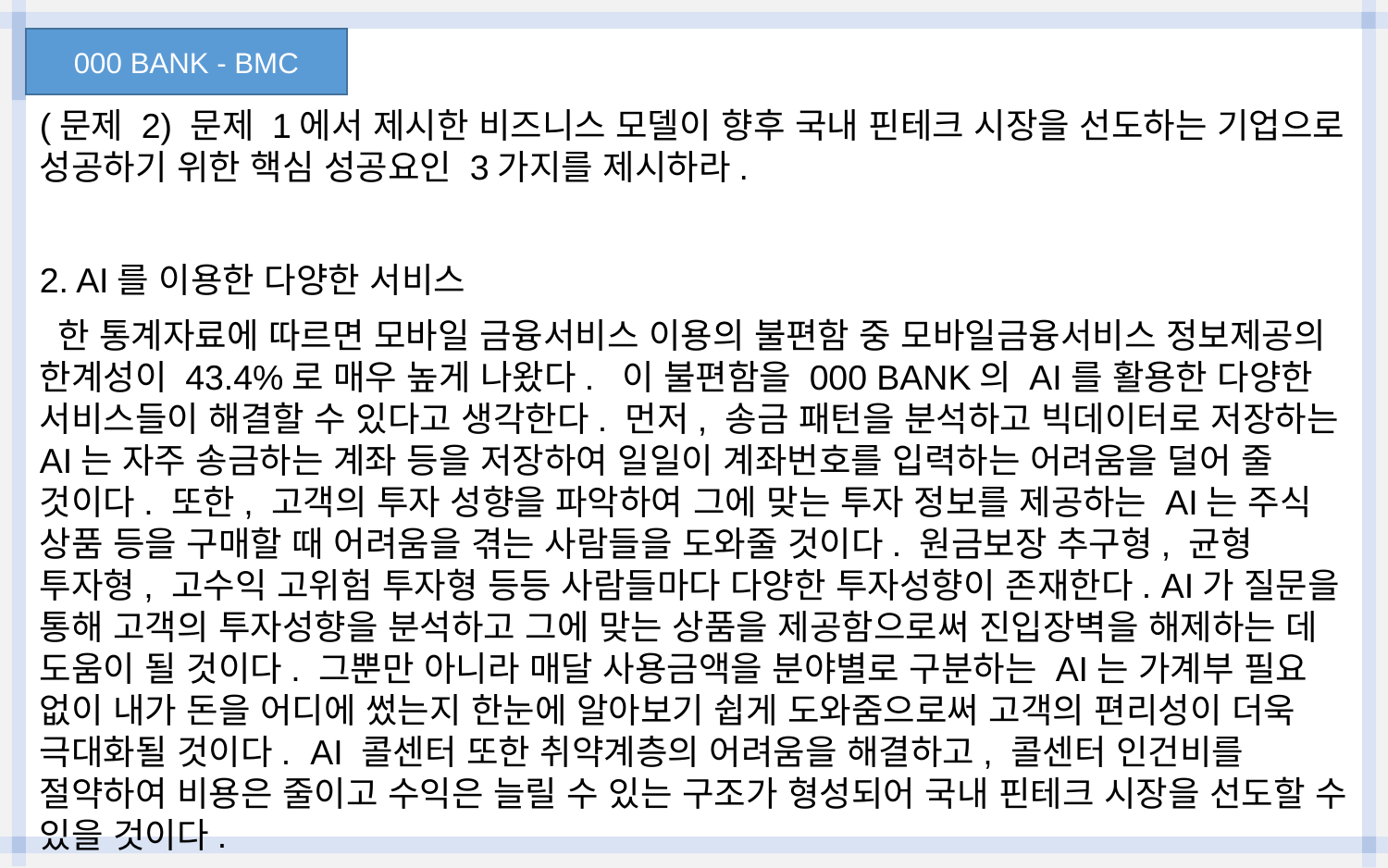

000 BANK - BMC
(문제 2) 문제 1에서 제시한 비즈니스 모델이 향후 국내 핀테크 시장을 선도하는 기업으로 성공하기 위한 핵심 성공요인 3가지를 제시하라.

2. AI를 이용한 다양한 서비스
 한 통계자료에 따르면 모바일 금융서비스 이용의 불편함 중 모바일금융서비스 정보제공의 한계성이 43.4%로 매우 높게 나왔다.  이 불편함을 000 BANK의 AI를 활용한 다양한 서비스들이 해결할 수 있다고 생각한다. 먼저, 송금 패턴을 분석하고 빅데이터로 저장하는 AI는 자주 송금하는 계좌 등을 저장하여 일일이 계좌번호를 입력하는 어려움을 덜어 줄 것이다. 또한, 고객의 투자 성향을 파악하여 그에 맞는 투자 정보를 제공하는 AI는 주식 상품 등을 구매할 때 어려움을 겪는 사람들을 도와줄 것이다. 원금보장 추구형, 균형 투자형, 고수익 고위험 투자형 등등 사람들마다 다양한 투자성향이 존재한다. AI가 질문을 통해 고객의 투자성향을 분석하고 그에 맞는 상품을 제공함으로써 진입장벽을 해제하는 데 도움이 될 것이다. 그뿐만 아니라 매달 사용금액을 분야별로 구분하는 AI는 가계부 필요 없이 내가 돈을 어디에 썼는지 한눈에 알아보기 쉽게 도와줌으로써 고객의 편리성이 더욱 극대화될 것이다.  AI 콜센터 또한 취약계층의 어려움을 해결하고, 콜센터 인건비를 절약하여 비용은 줄이고 수익은 늘릴 수 있는 구조가 형성되어 국내 핀테크 시장을 선도할 수 있을 것이다.